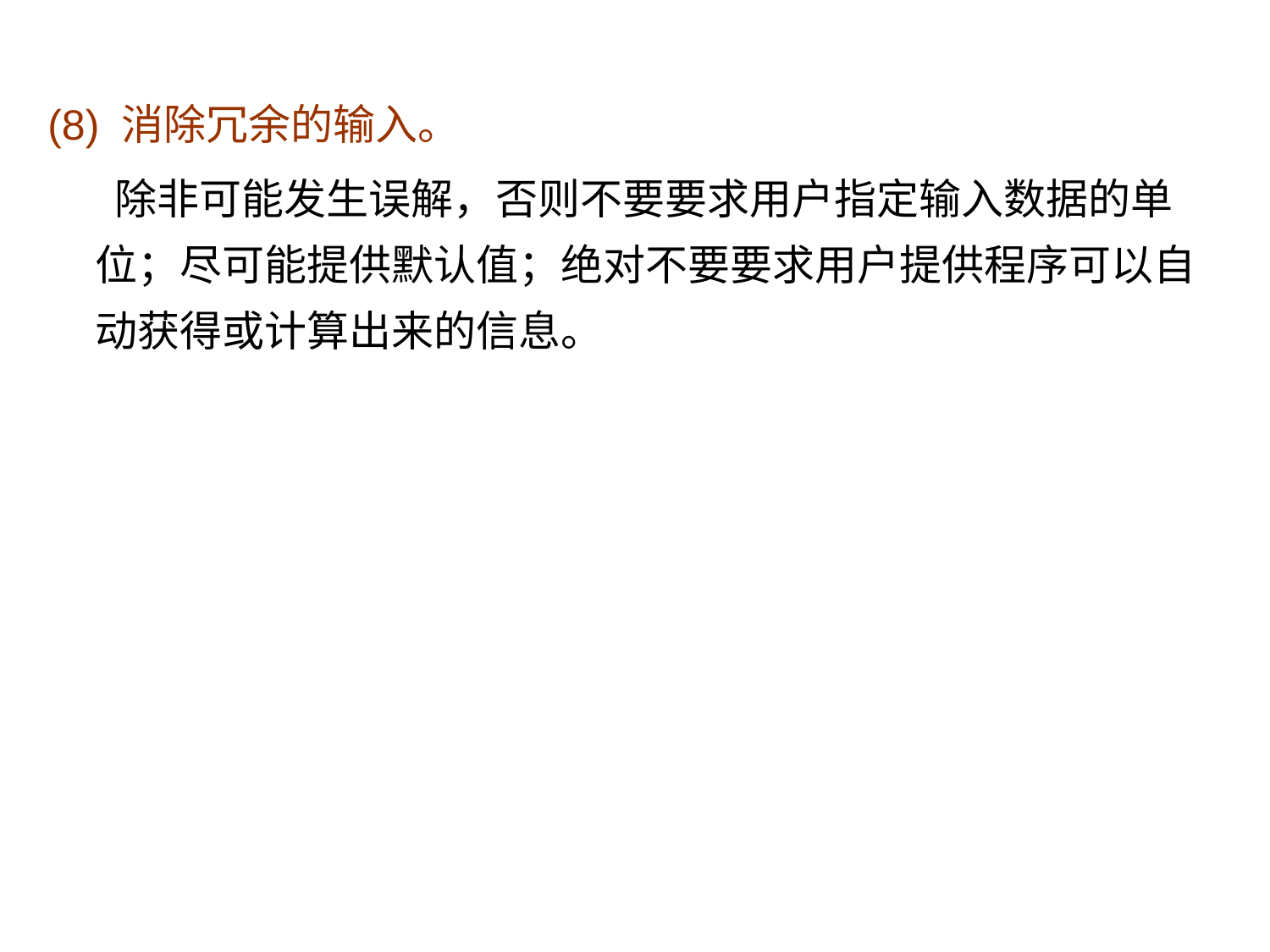

(8) 消除冗余的输入。
      除非可能发生误解，否则不要要求用户指定输入数据的单位；尽可能提供默认值；绝对不要要求用户提供程序可以自动获得或计算出来的信息。